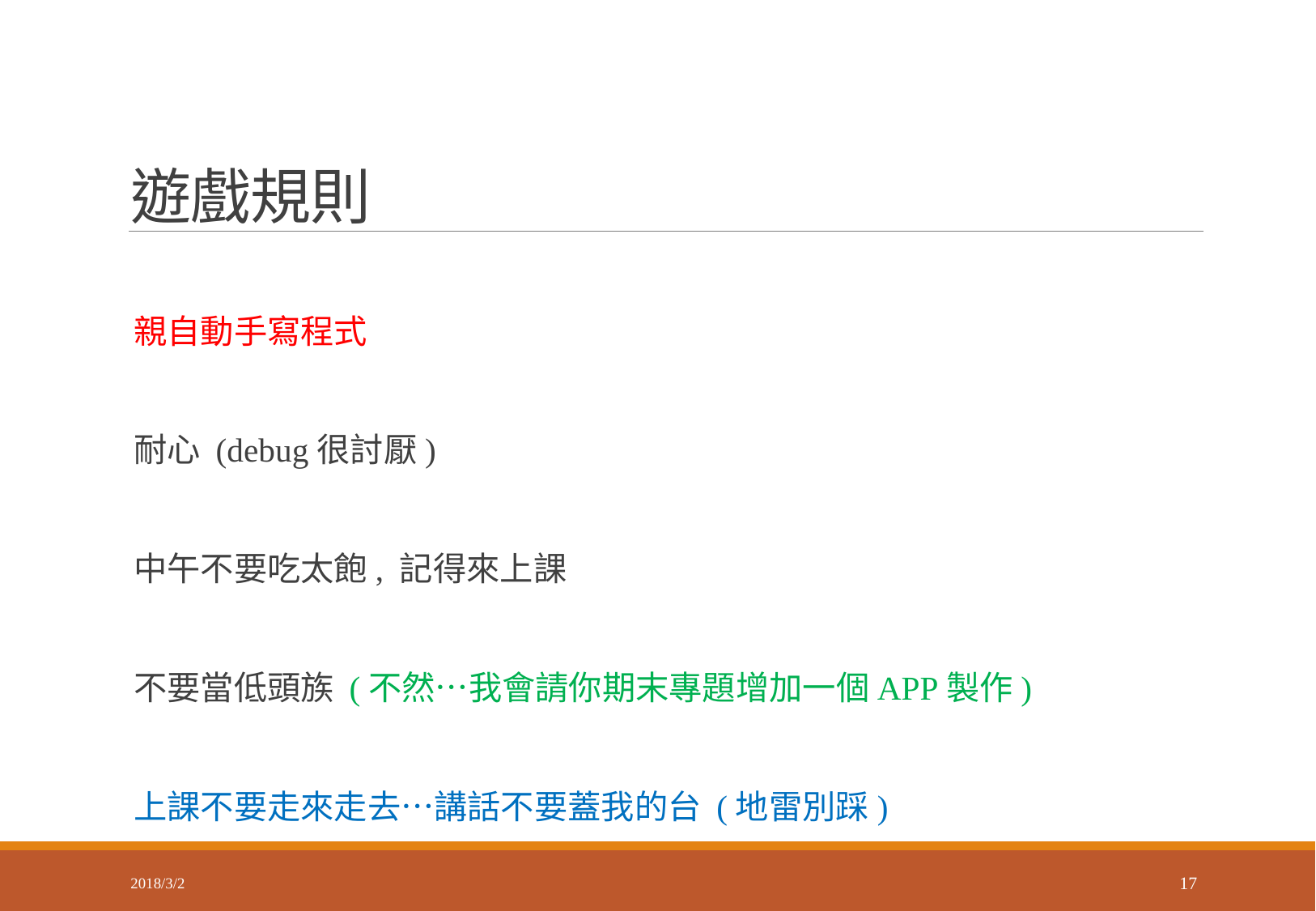

# 遊戲規則

 親自動手寫程式

 耐心 (debug很討厭)

 中午不要吃太飽, 記得來上課

 不要當低頭族 (不然…我會請你期末專題增加一個APP製作)

 上課不要走來走去…講話不要蓋我的台 (地雷別踩)

2018/3/2
17